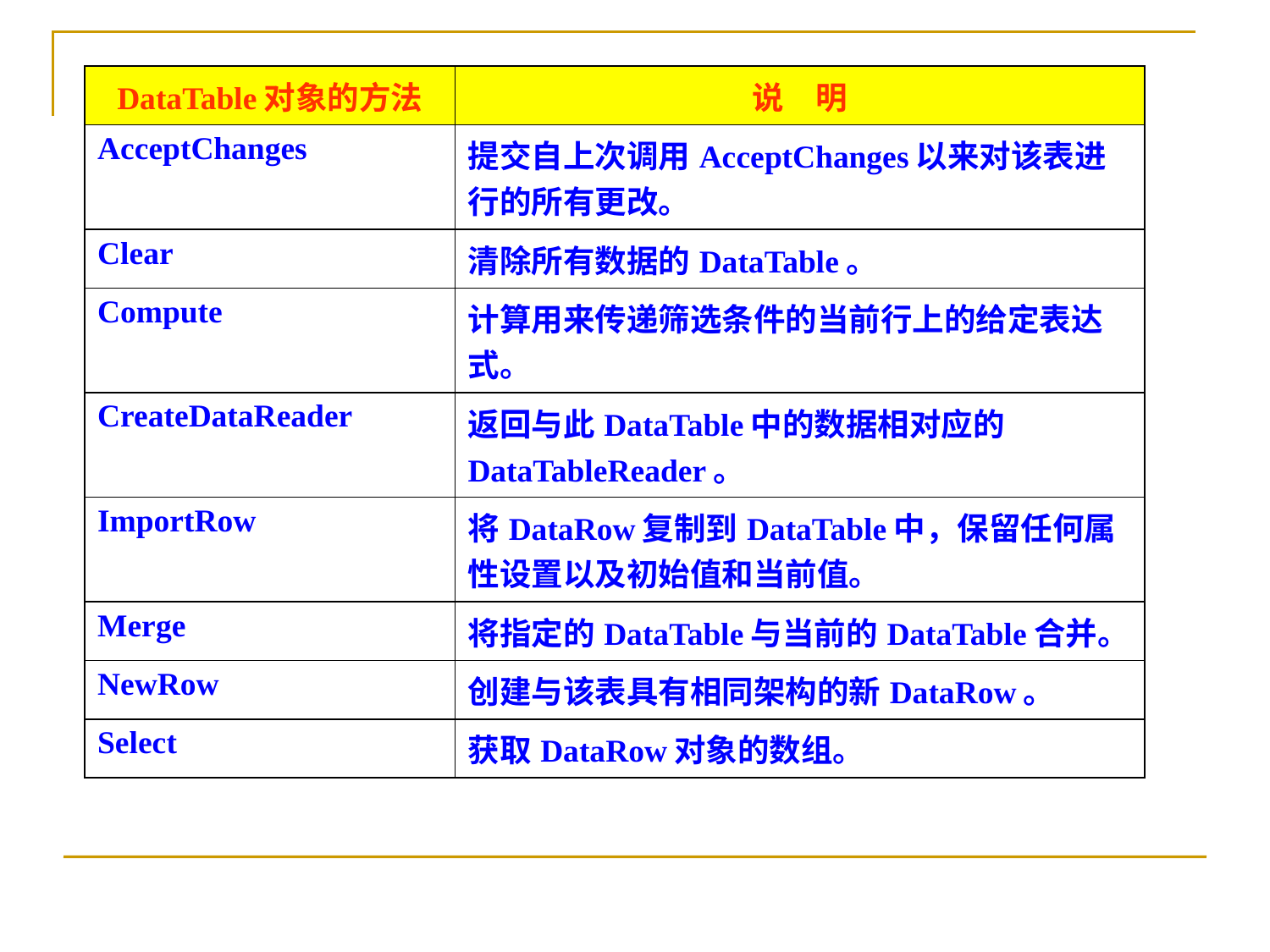

| DataTable对象的方法 | 说　明 |
| --- | --- |
| AcceptChanges | 提交自上次调用AcceptChanges以来对该表进行的所有更改。 |
| Clear | 清除所有数据的DataTable。 |
| Compute | 计算用来传递筛选条件的当前行上的给定表达式。 |
| CreateDataReader | 返回与此DataTable中的数据相对应的DataTableReader。 |
| ImportRow | 将DataRow复制到DataTable中，保留任何属性设置以及初始值和当前值。 |
| Merge | 将指定的DataTable与当前的DataTable合并。 |
| NewRow | 创建与该表具有相同架构的新DataRow。 |
| Select | 获取DataRow对象的数组。 |